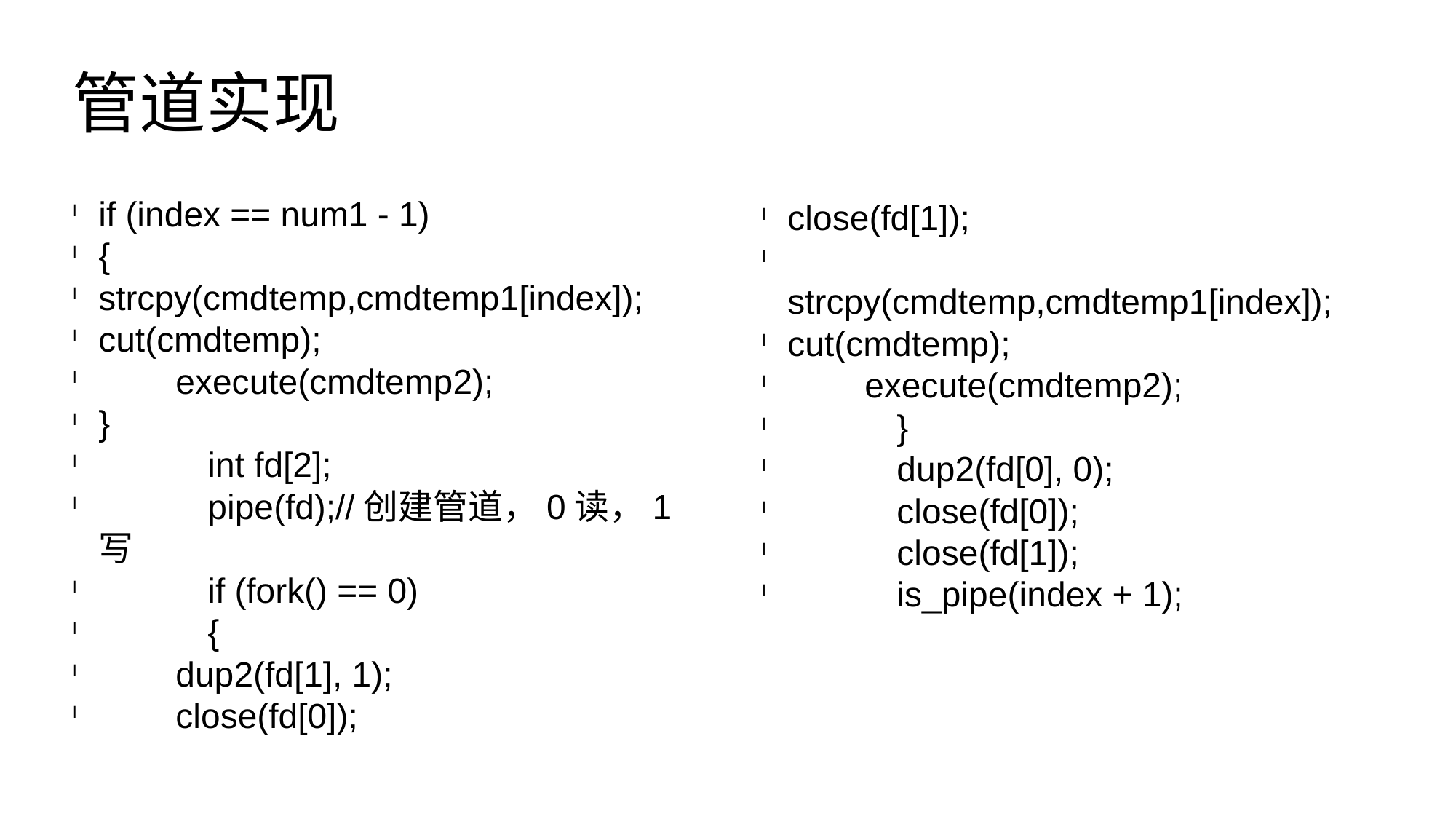

管道实现
if (index == num1 - 1)
{
strcpy(cmdtemp,cmdtemp1[index]);
cut(cmdtemp);
        execute(cmdtemp2);
}
    	int fd[2];
    	pipe(fd);//创建管道，0读，1写
    	if (fork() == 0)
    	{
        dup2(fd[1], 1);
        close(fd[0]);
close(fd[1]);
        strcpy(cmdtemp,cmdtemp1[index]);
cut(cmdtemp);
        execute(cmdtemp2);
    	}
    	dup2(fd[0], 0);
    	close(fd[0]);
    	close(fd[1]);
    	is_pipe(index + 1);